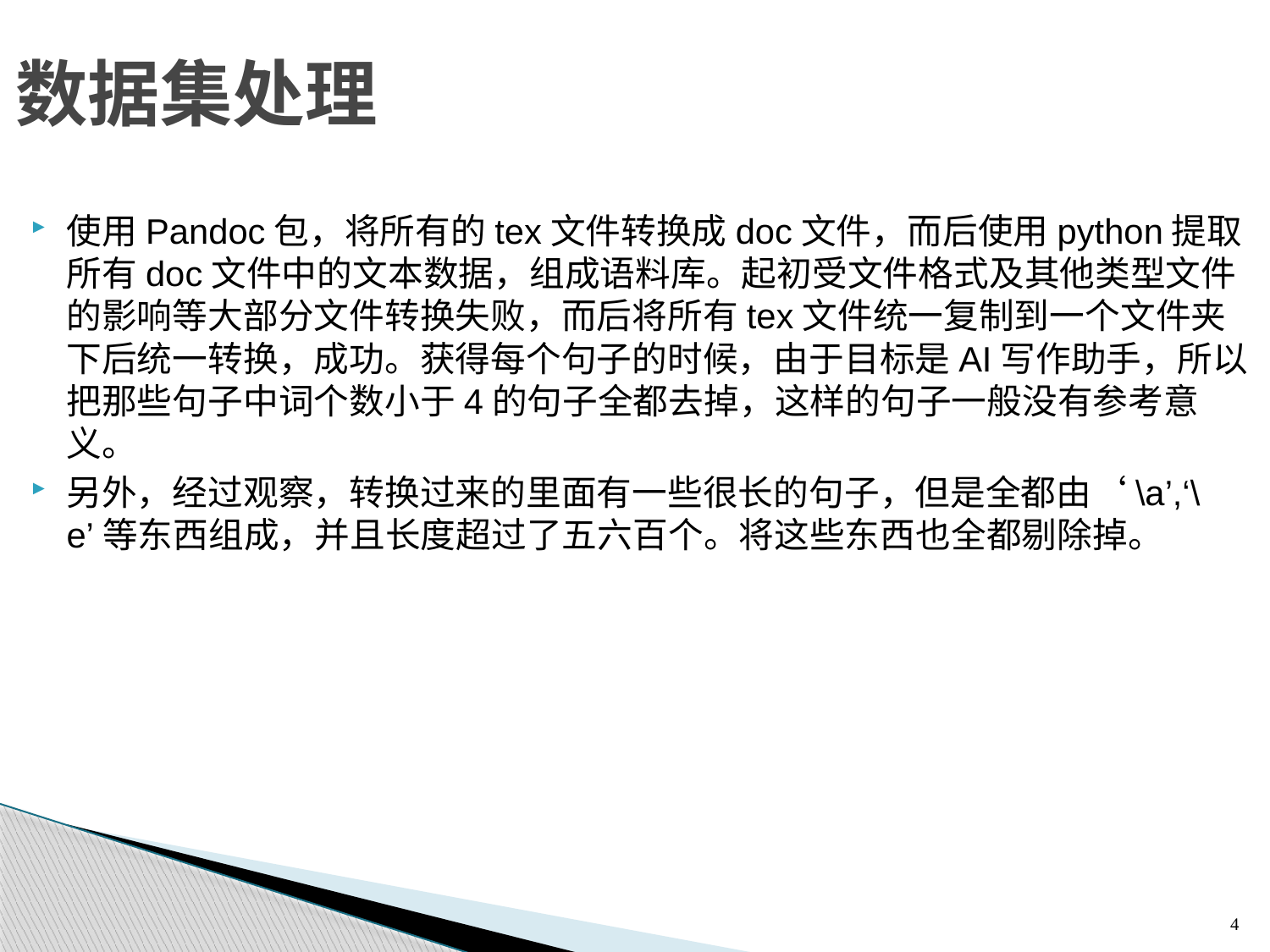

# 数据集处理
7.1 类的继承与派生 —— 7.1.1 派生与继承的实例
使用Pandoc包，将所有的tex文件转换成doc文件，而后使用python提取所有doc文件中的文本数据，组成语料库。起初受文件格式及其他类型文件的影响等大部分文件转换失败，而后将所有tex文件统一复制到一个文件夹下后统一转换，成功。获得每个句子的时候，由于目标是AI写作助手，所以把那些句子中词个数小于4的句子全都去掉，这样的句子一般没有参考意义。
另外，经过观察，转换过来的里面有一些很长的句子，但是全都由‘\a’,‘\e’等东西组成，并且长度超过了五六百个。将这些东西也全都剔除掉。
4